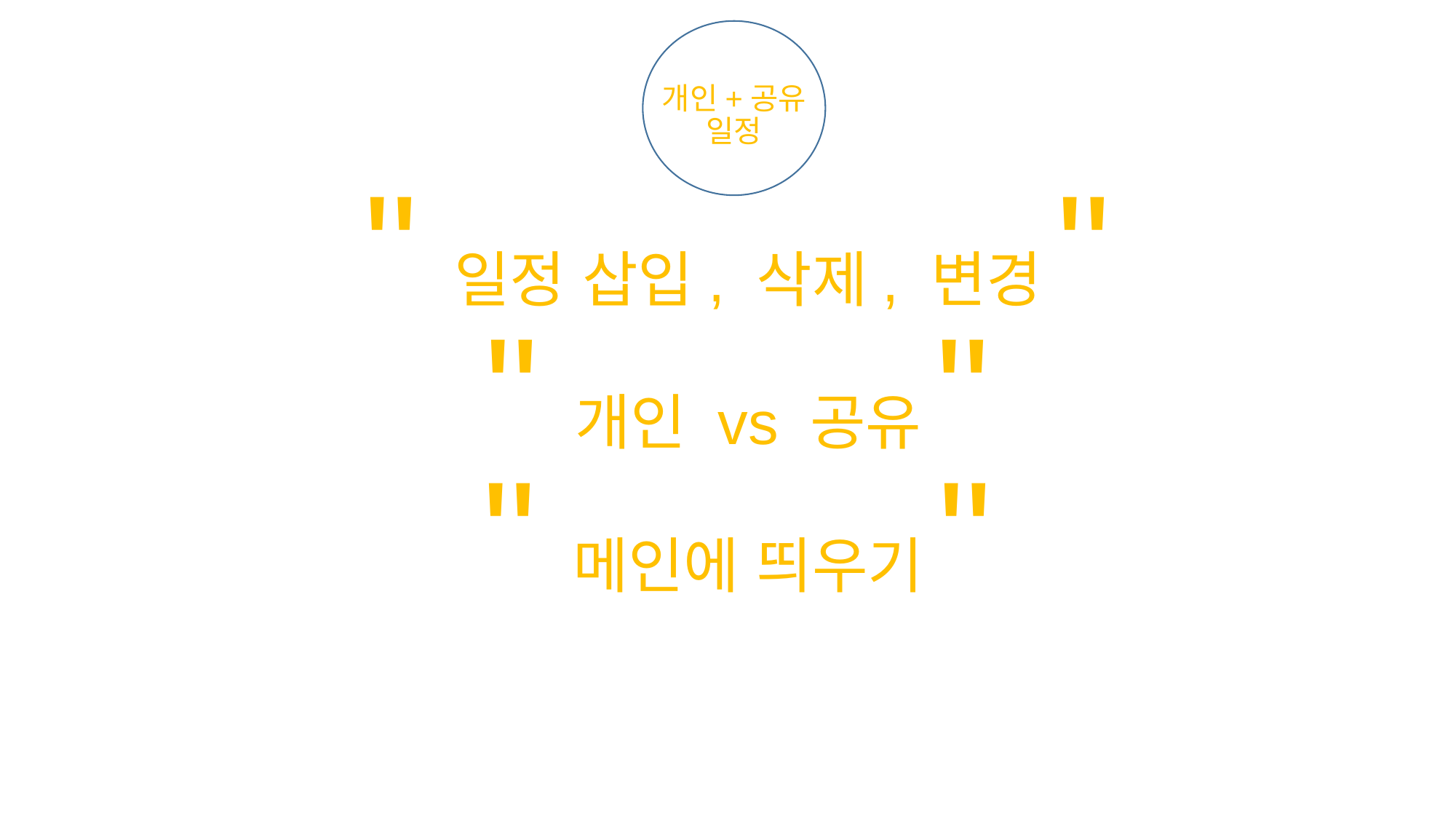

개인+공유
일정
"일정 삽입, 삭제, 변경"
"개인 vs 공유"
"메인에 띄우기"